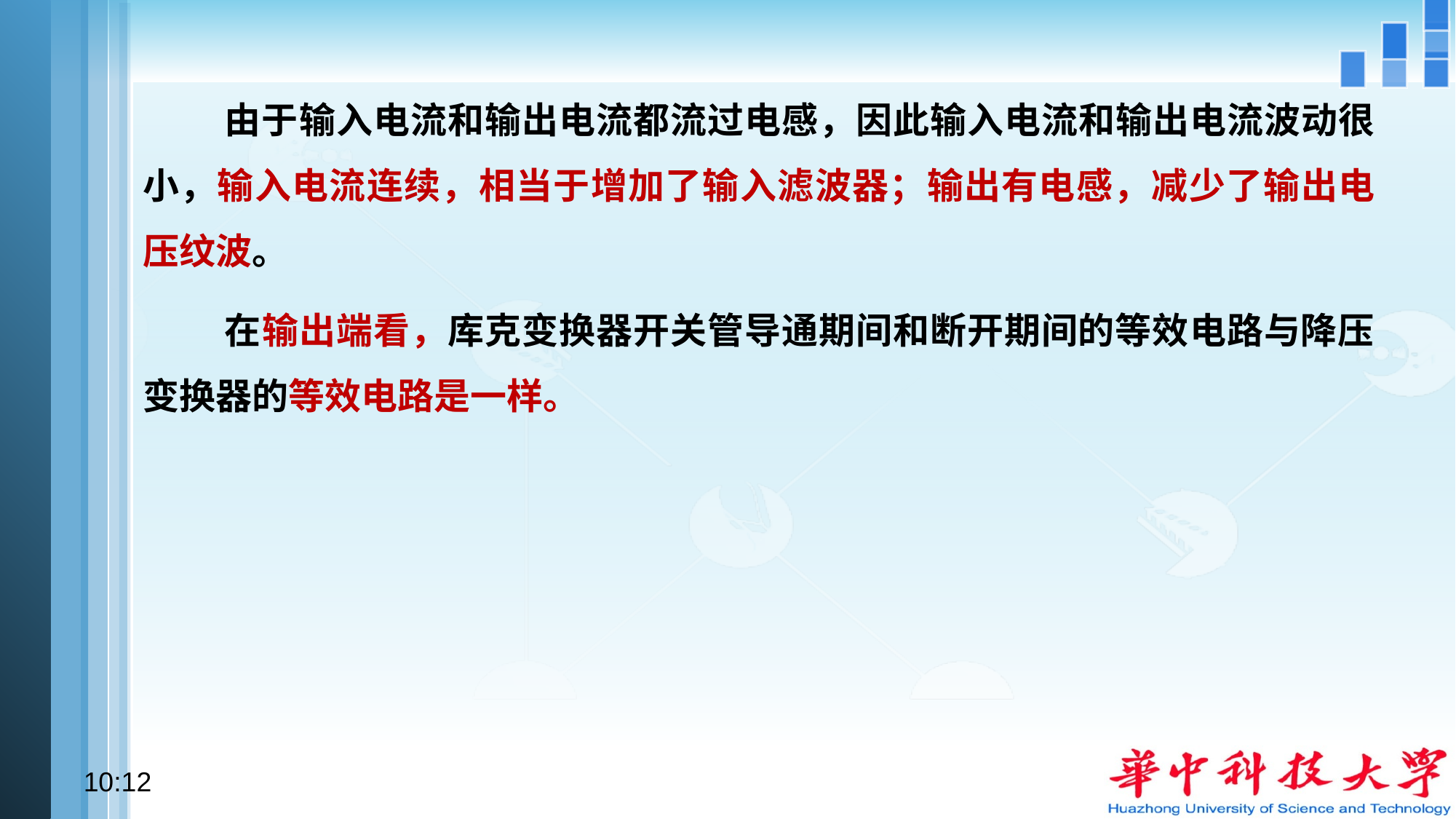

由于输入电流和输出电流都流过电感，因此输入电流和输出电流波动很小，输入电流连续，相当于增加了输入滤波器；输出有电感，减少了输出电压纹波。
  在输出端看，库克变换器开关管导通期间和断开期间的等效电路与降压变换器的等效电路是一样。
10:12